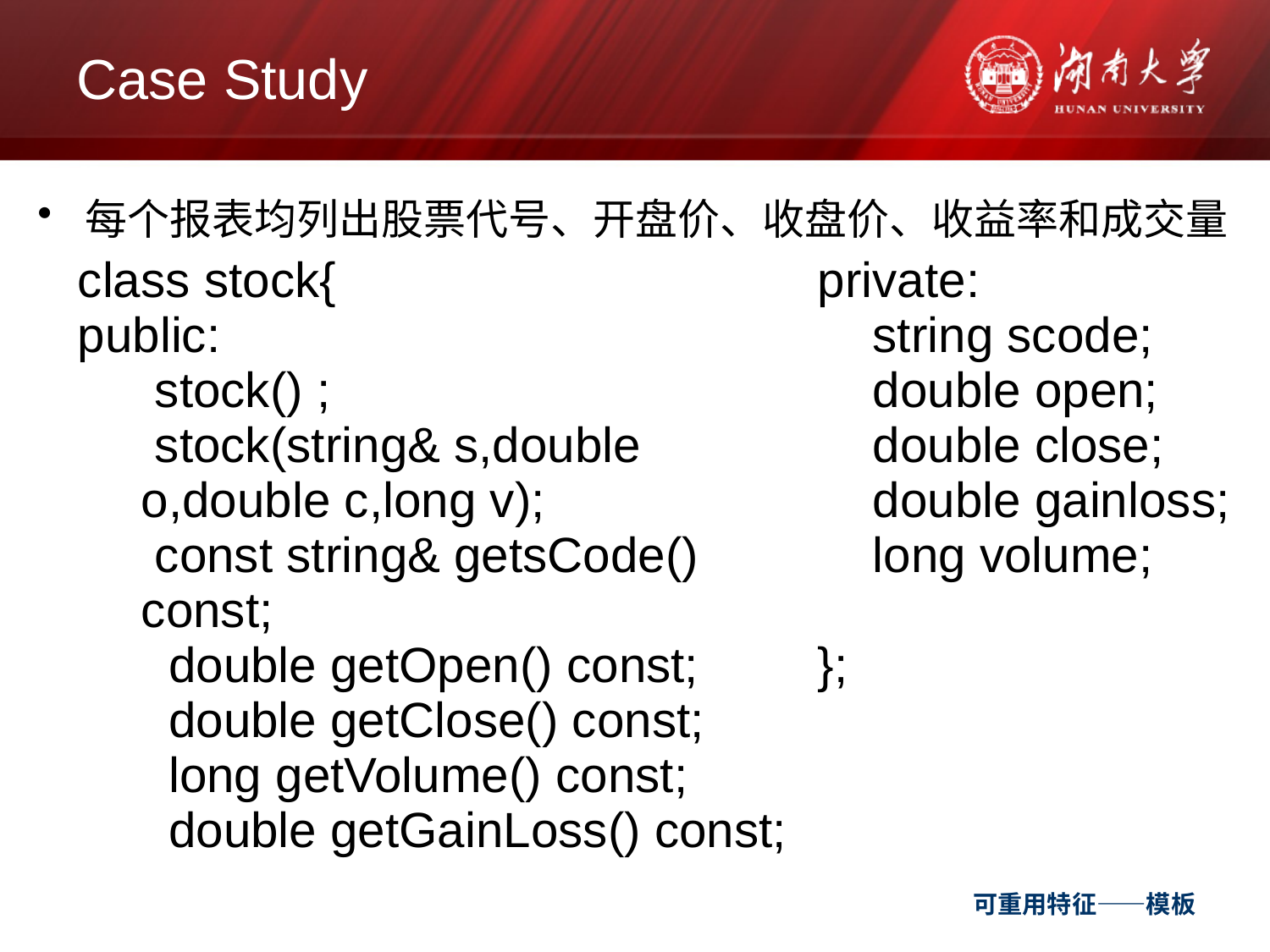

# Case Study
每个报表均列出股票代号、开盘价、收盘价、收益率和成交量

| class stock{ public: stock() ; stock(string& s,double o,double c,long v); const string& getsCode() const; double getOpen() const; double getClose() const; long getVolume() const; double getGainLoss() const; | private: string scode; double open; double close; double gainloss; long volume; }; |
| --- | --- |